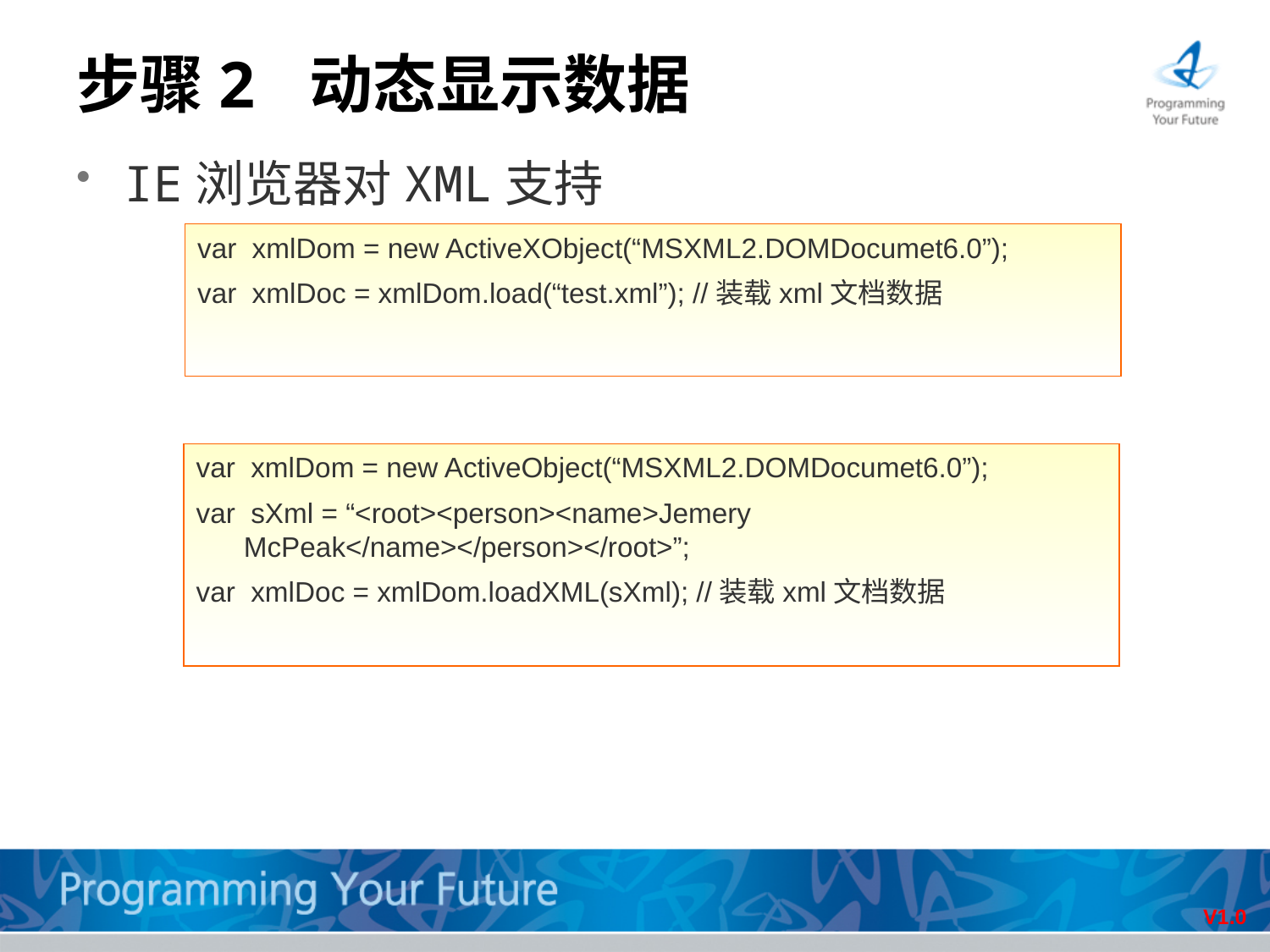

# 步骤2 动态显示数据
IE浏览器对XML支持

var  xmlDom = new ActiveXObject(“MSXML2.DOMDocumet6.0”);
var  xmlDoc = xmlDom.load(“test.xml”); //装载xml文档数据
var  xmlDom = new ActiveObject(“MSXML2.DOMDocumet6.0”);
var  sXml = “<root><person><name>Jemery McPeak</name></person></root>”;
var  xmlDoc = xmlDom.loadXML(sXml); //装载xml文档数据